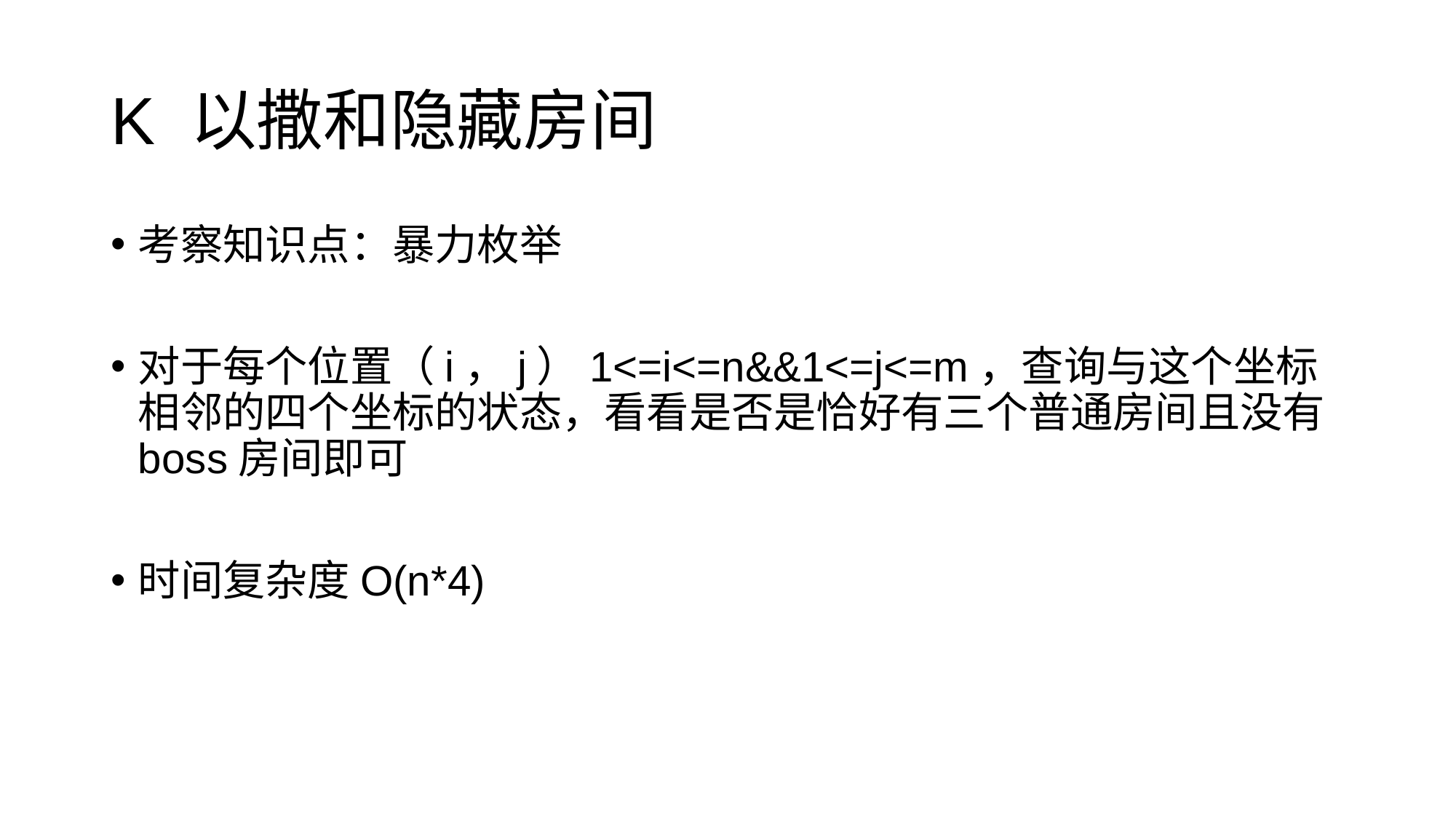

# K 以撒和隐藏房间
考察知识点：暴力枚举

对于每个位置（i，j）1<=i<=n&&1<=j<=m，查询与这个坐标相邻的四个坐标的状态，看看是否是恰好有三个普通房间且没有boss房间即可

时间复杂度O(n*4)